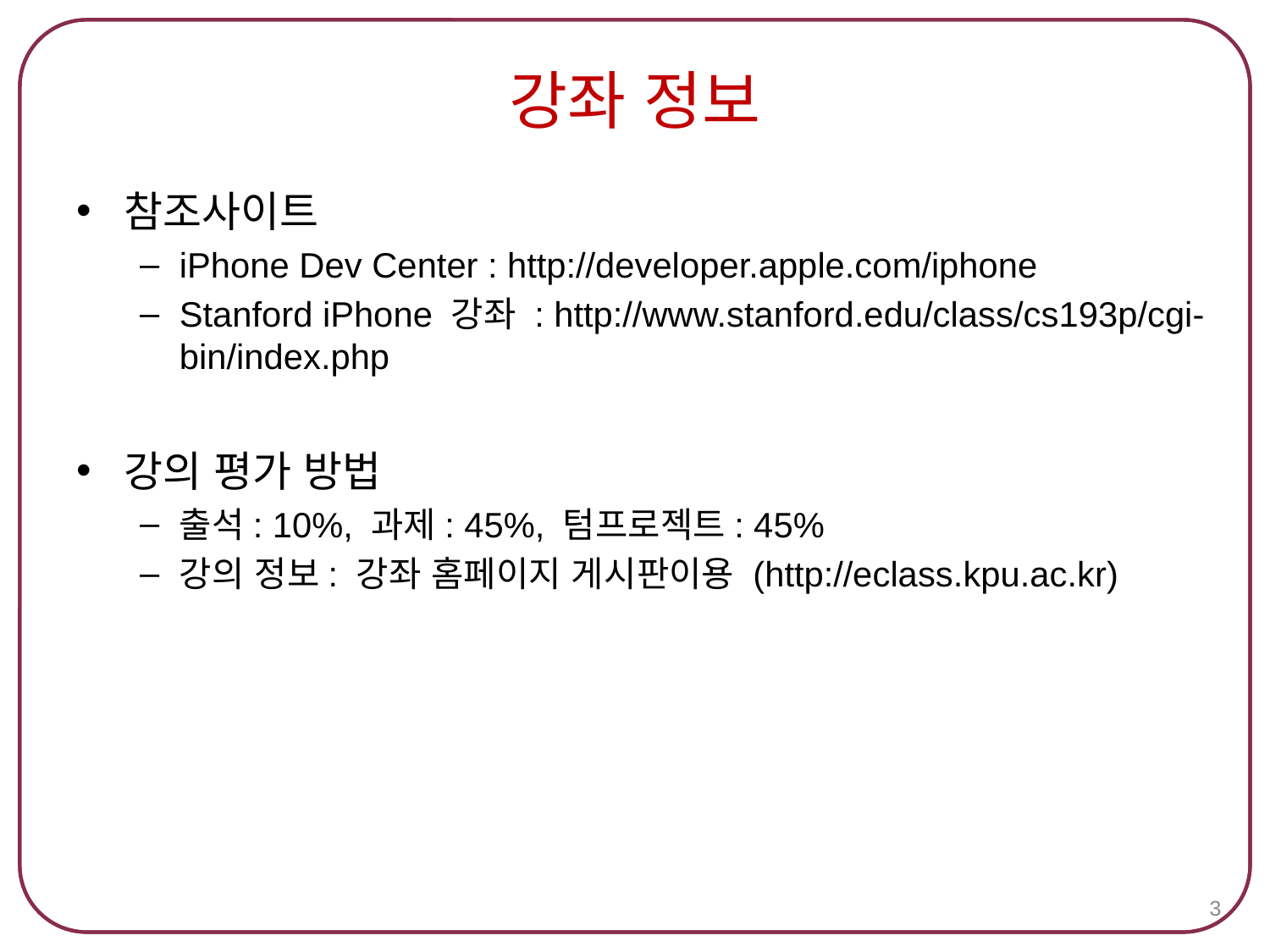

# 강좌 정보
참조사이트
iPhone Dev Center : http://developer.apple.com/iphone
Stanford iPhone 강좌 : http://www.stanford.edu/class/cs193p/cgi-bin/index.php

강의 평가 방법
출석: 10%, 과제: 45%, 텀프로젝트: 45%
강의 정보: 강좌 홈페이지 게시판이용 (http://eclass.kpu.ac.kr)
3